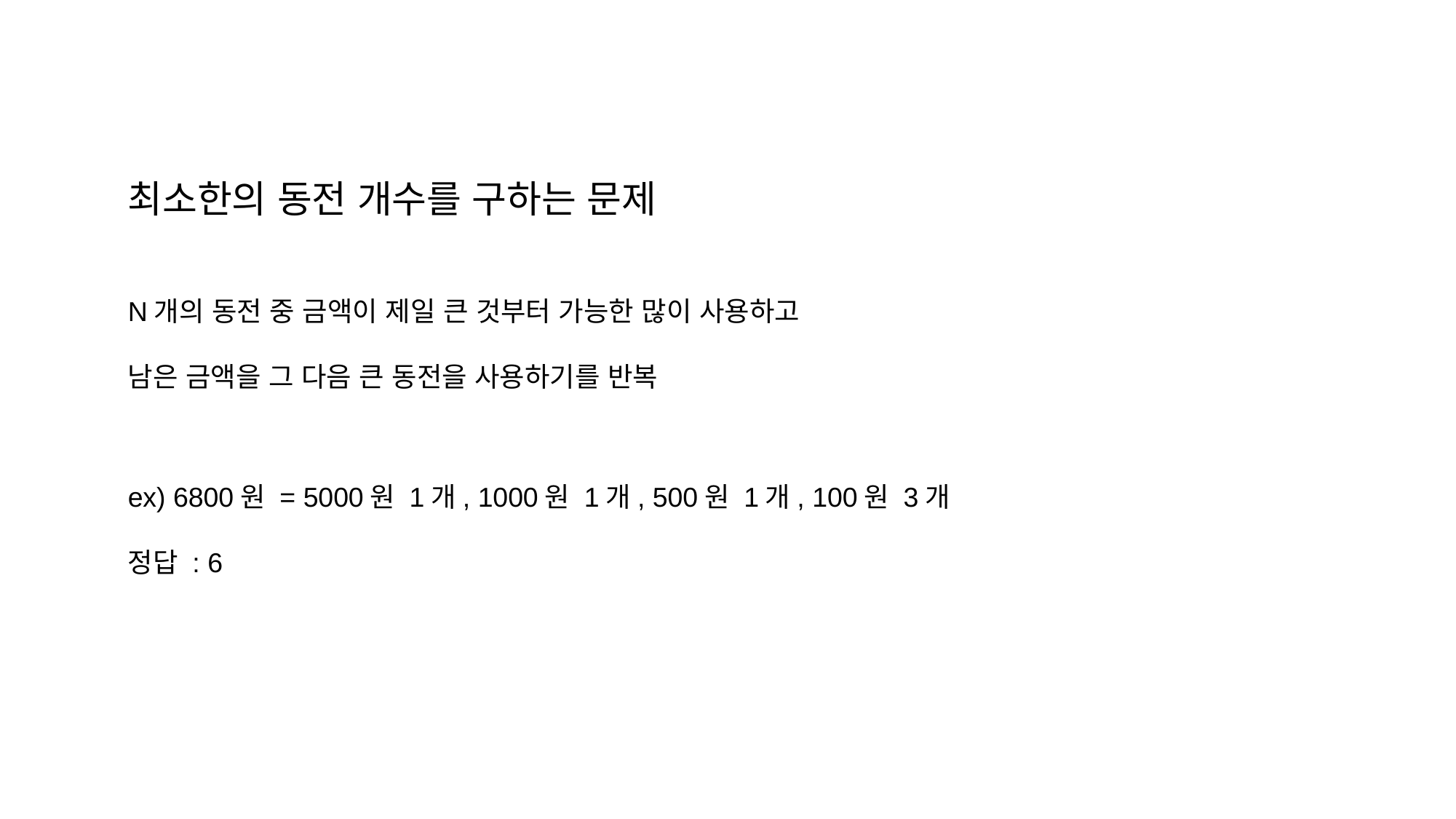

최소한의 동전 개수를 구하는 문제
N개의 동전 중 금액이 제일 큰 것부터 가능한 많이 사용하고

남은 금액을 그 다음 큰 동전을 사용하기를 반복
ex) 6800원 = 5000원 1개, 1000원 1개, 500원 1개, 100원 3개

정답 : 6